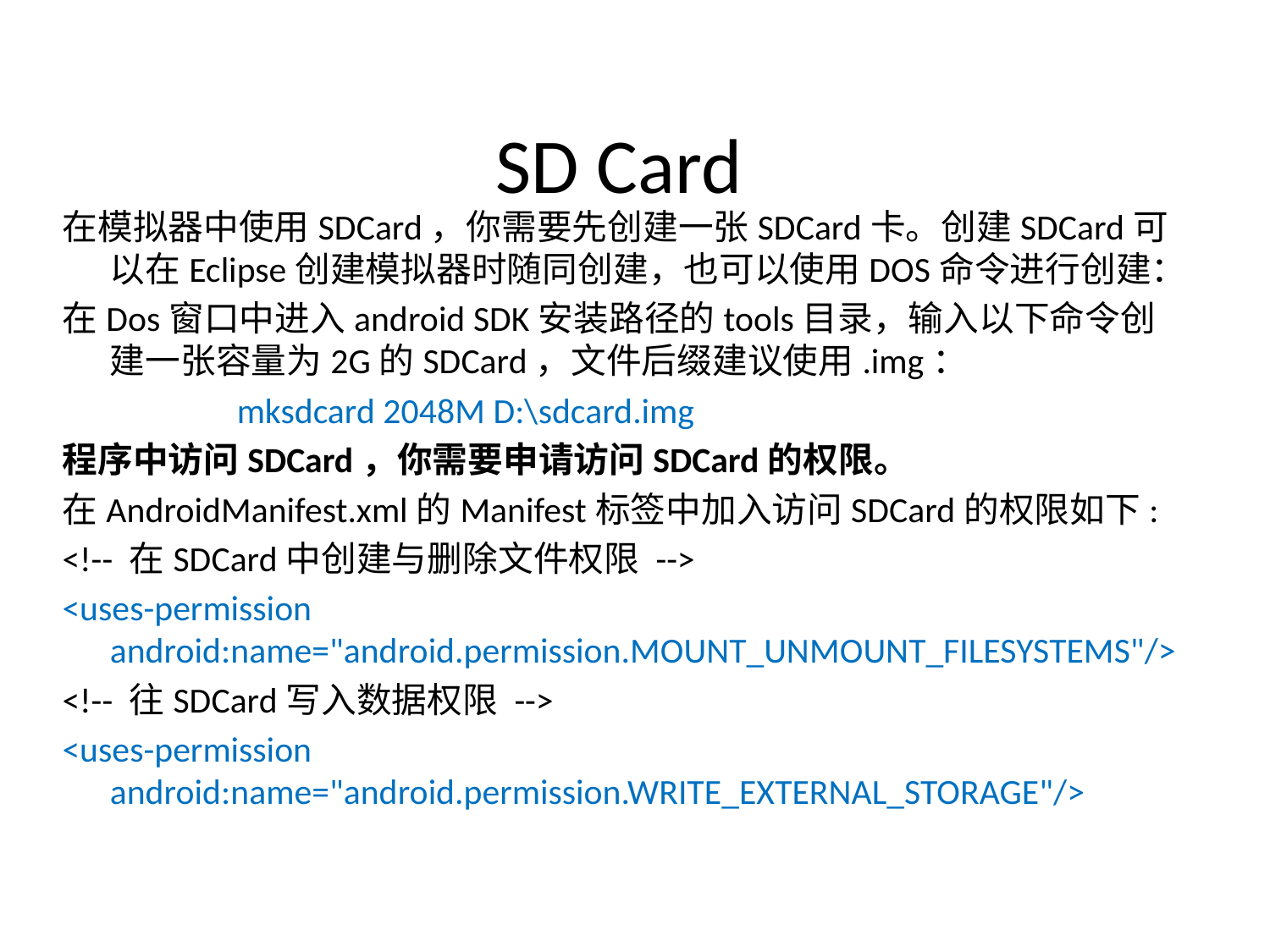

# SD Card
在模拟器中使用SDCard，你需要先创建一张SDCard卡。创建SDCard可以在Eclipse创建模拟器时随同创建，也可以使用DOS命令进行创建：
在Dos窗口中进入android SDK安装路径的tools目录，输入以下命令创建一张容量为2G的SDCard，文件后缀建议使用.img：
		mksdcard 2048M D:\sdcard.img
程序中访问SDCard，你需要申请访问SDCard的权限。
在AndroidManifest.xml的Manifest标签中加入访问SDCard的权限如下:
<!-- 在SDCard中创建与删除文件权限 -->
<uses-permission  android:name="android.permission.MOUNT_UNMOUNT_FILESYSTEMS"/>
<!-- 往SDCard写入数据权限 -->
<uses-permission android:name="android.permission.WRITE_EXTERNAL_STORAGE"/>